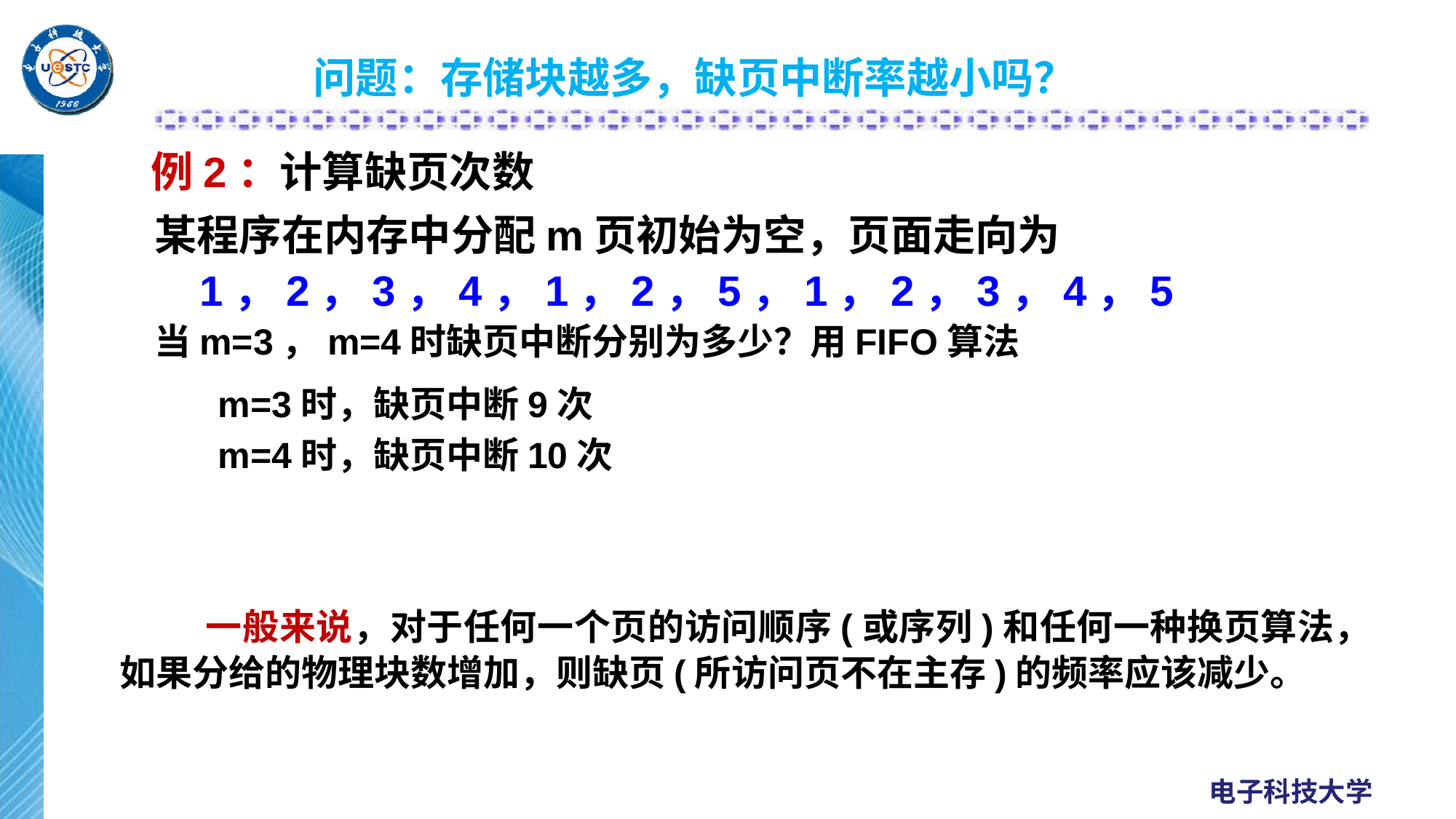

问题：存储块越多，缺页中断率越小吗？
例2：计算缺页次数
某程序在内存中分配m页初始为空，页面走向为
1，2，3，4，1，2，5，1，2，3，4，5
当m=3，m=4时缺页中断分别为多少？用FIFO算法
m=3时，缺页中断9次
m=4时，缺页中断10次
一般来说，对于任何一个页的访问顺序(或序列)和任何一种换页算法，如果分给的物理块数增加，则缺页(所访问页不在主存)的频率应该减少。